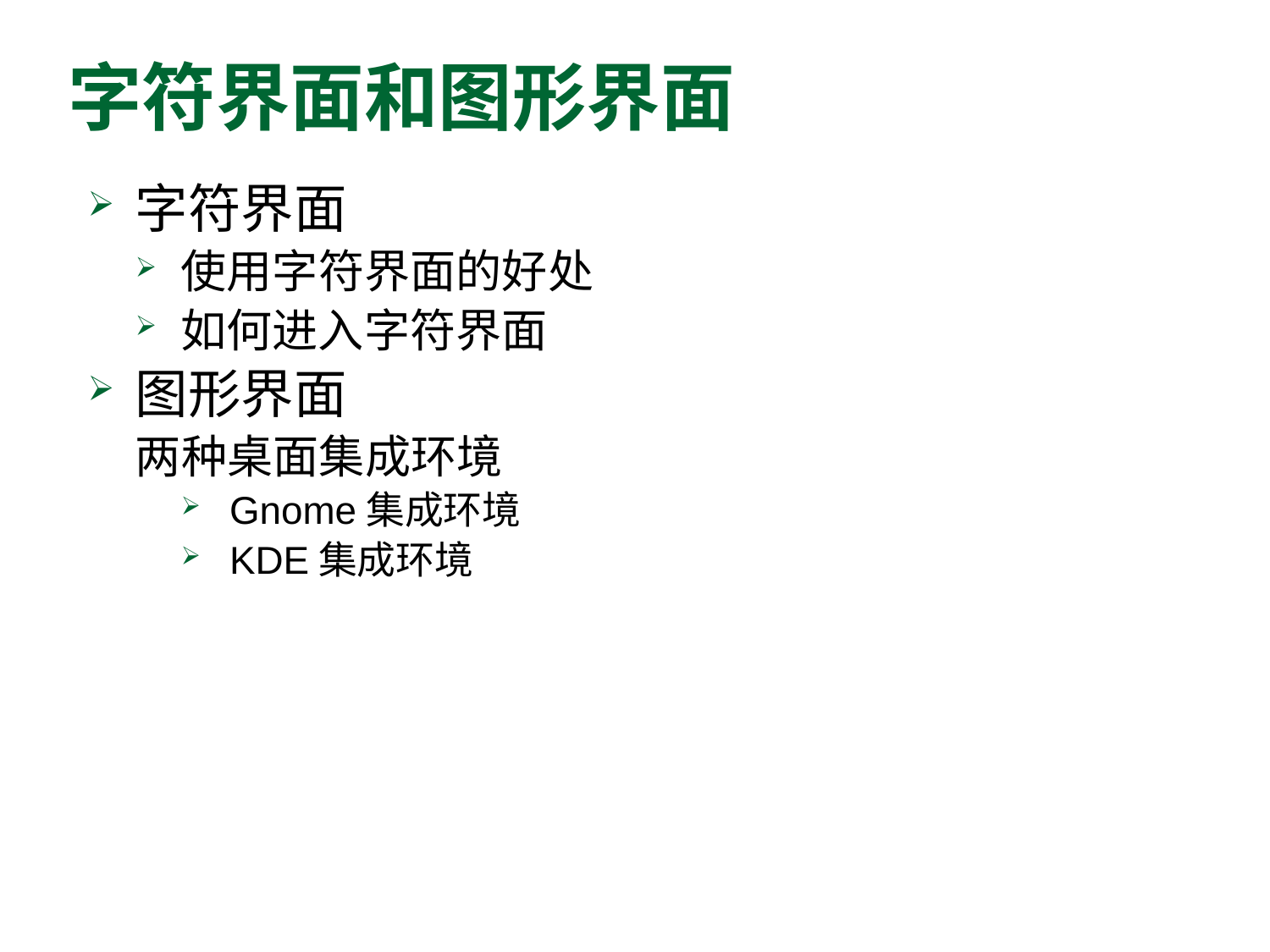

# 字符界面和图形界面
字符界面
使用字符界面的好处
如何进入字符界面
图形界面
两种桌面集成环境
Gnome集成环境
KDE集成环境